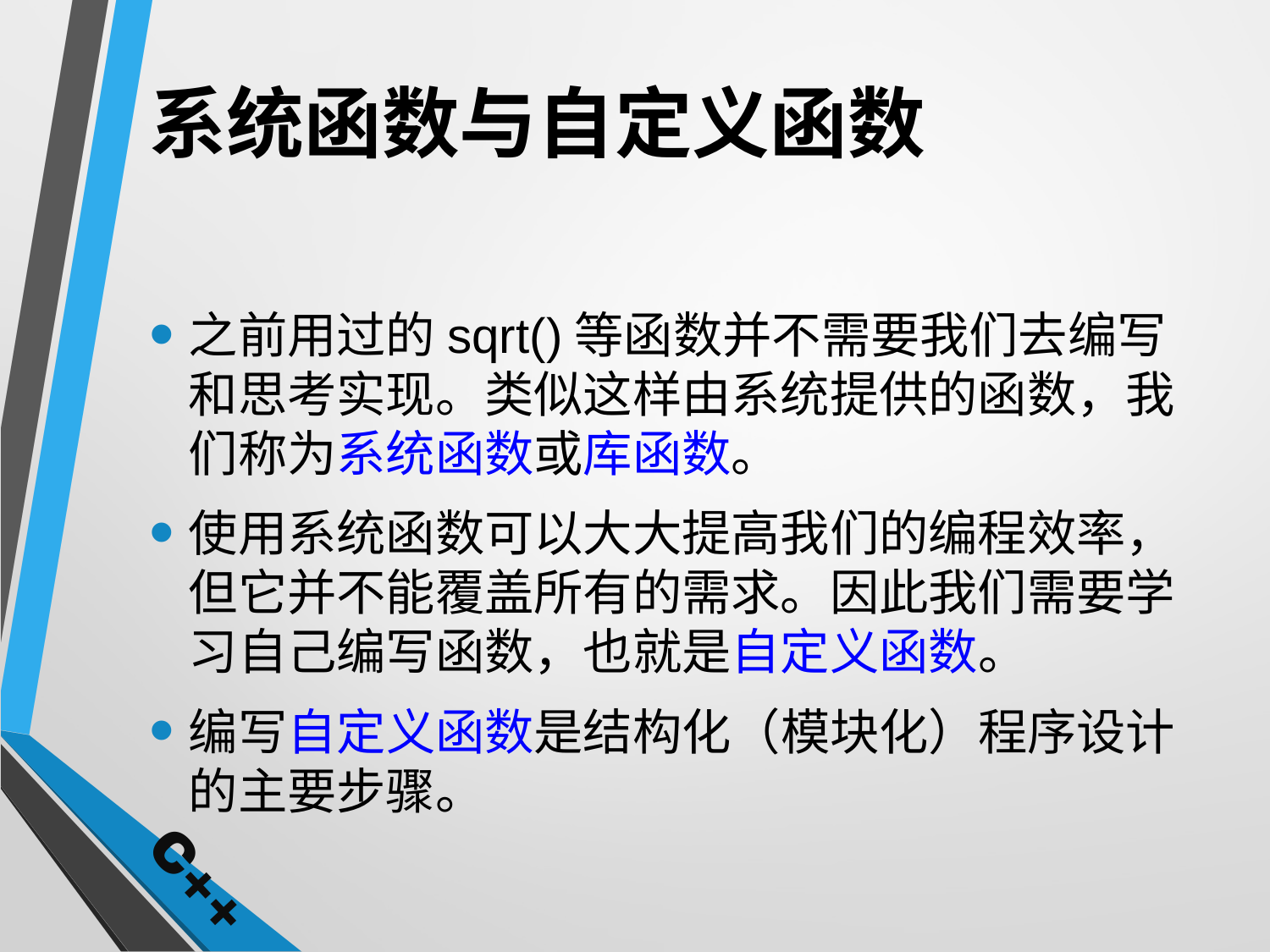

# 系统函数与自定义函数
之前用过的sqrt()等函数并不需要我们去编写和思考实现。类似这样由系统提供的函数，我们称为系统函数或库函数。
使用系统函数可以大大提高我们的编程效率，但它并不能覆盖所有的需求。因此我们需要学习自己编写函数，也就是自定义函数。
编写自定义函数是结构化（模块化）程序设计的主要步骤。